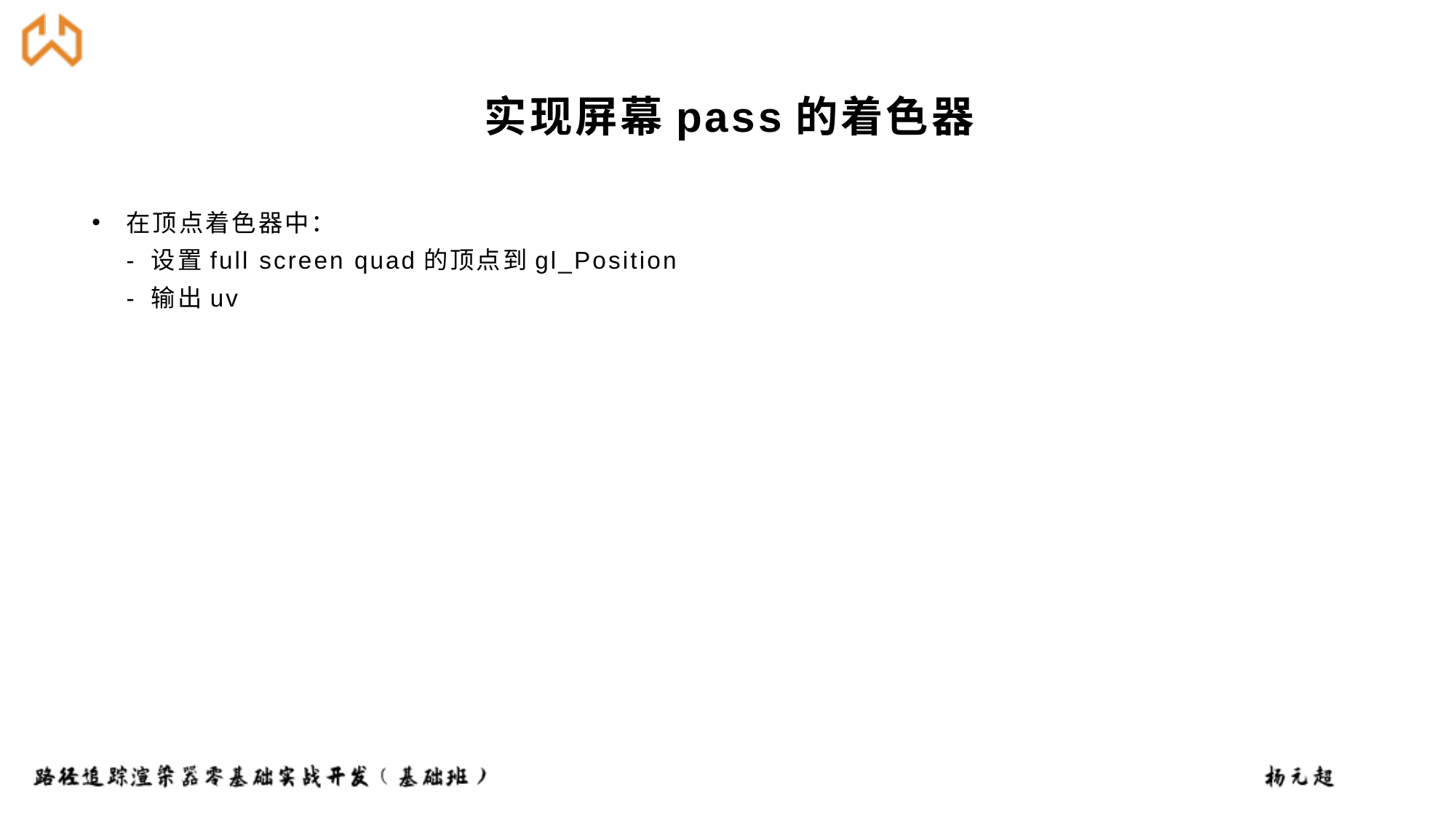

# 实现屏幕pass的着色器
在顶点着色器中：
- 设置full screen quad的顶点到gl_Position
- 输出uv